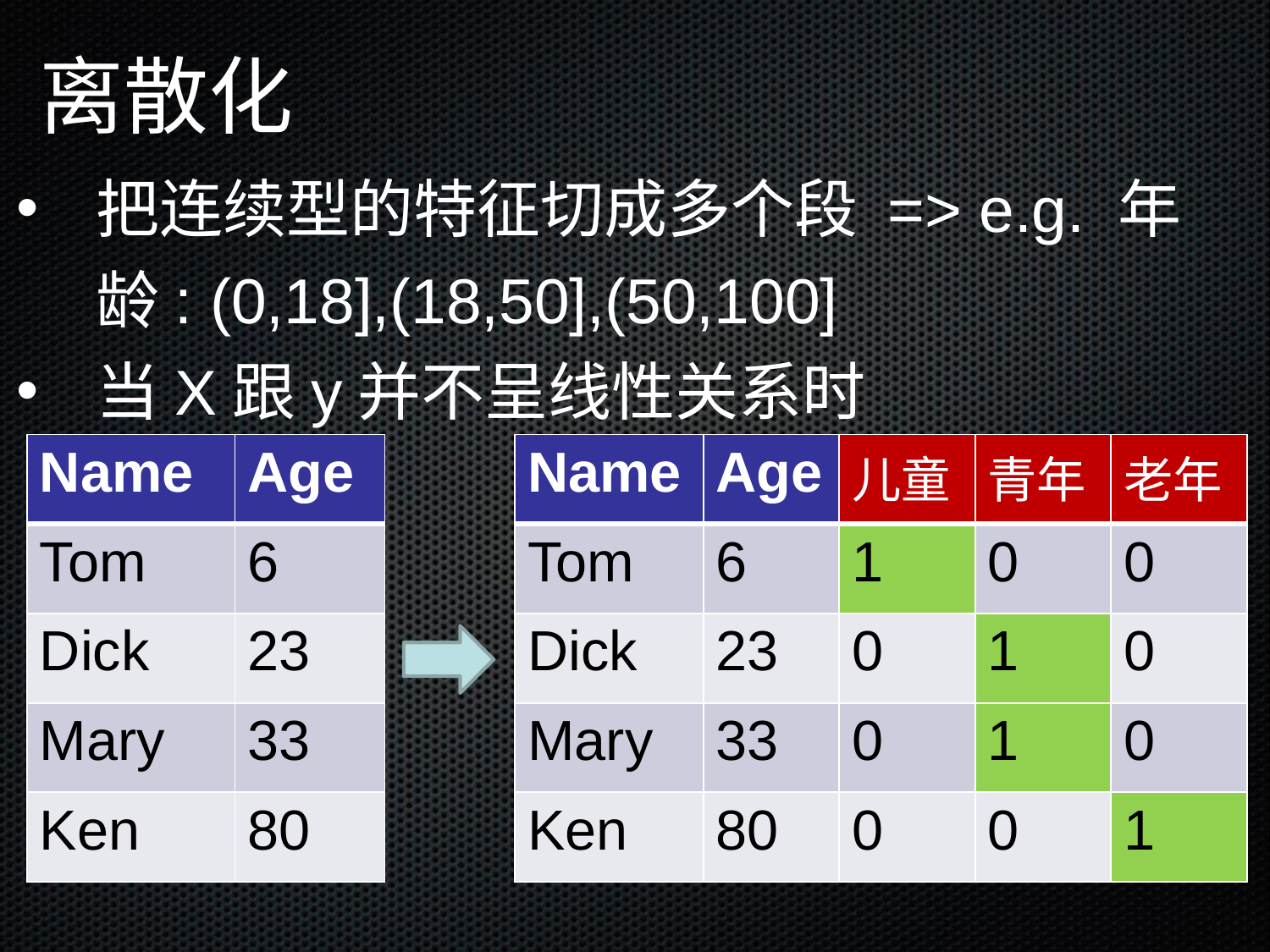

离散化
把连续型的特征切成多个段 => e.g. 年龄: (0,18],(18,50],(50,100]
当X跟y并不呈线性关系时
| Name | Age | 儿童 | 青年 | 老年 |
| --- | --- | --- | --- | --- |
| Tom | 6 | 1 | 0 | 0 |
| Dick | 23 | 0 | 1 | 0 |
| Mary | 33 | 0 | 1 | 0 |
| Ken | 80 | 0 | 0 | 1 |
| Name | Age |
| --- | --- |
| Tom | 6 |
| Dick | 23 |
| Mary | 33 |
| Ken | 80 |